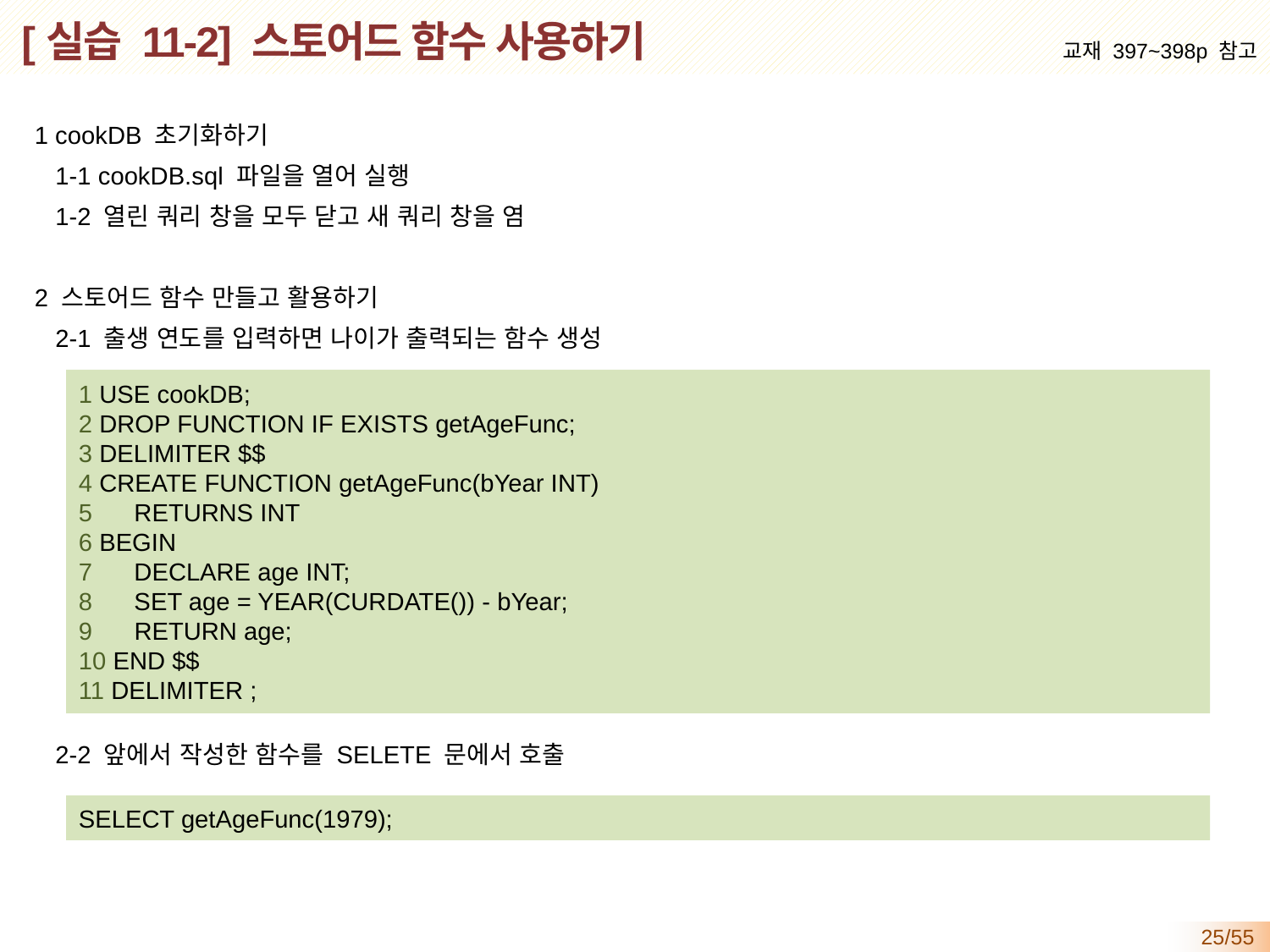

# [실습 11-2] 스토어드 함수 사용하기
교재 397~398p 참고
1 cookDB 초기화하기
   1-1 cookDB.sql 파일을 열어 실행
   1-2 열린 쿼리 창을 모두 닫고 새 쿼리 창을 염

2 스토어드 함수 만들고 활용하기
   2-1 출생 연도를 입력하면 나이가 출력되는 함수 생성

   2-2 앞에서 작성한 함수를 SELETE 문에서 호출

1 USE cookDB;
2 DROP FUNCTION IF EXISTS getAgeFunc;
3 DELIMITER $$
4 CREATE FUNCTION getAgeFunc(bYear INT)
5      RETURNS INT
6 BEGIN
7      DECLARE age INT;
8      SET age = YEAR(CURDATE()) - bYear;
9      RETURN age;
10 END $$
11 DELIMITER ;
SELECT getAgeFunc(1979);